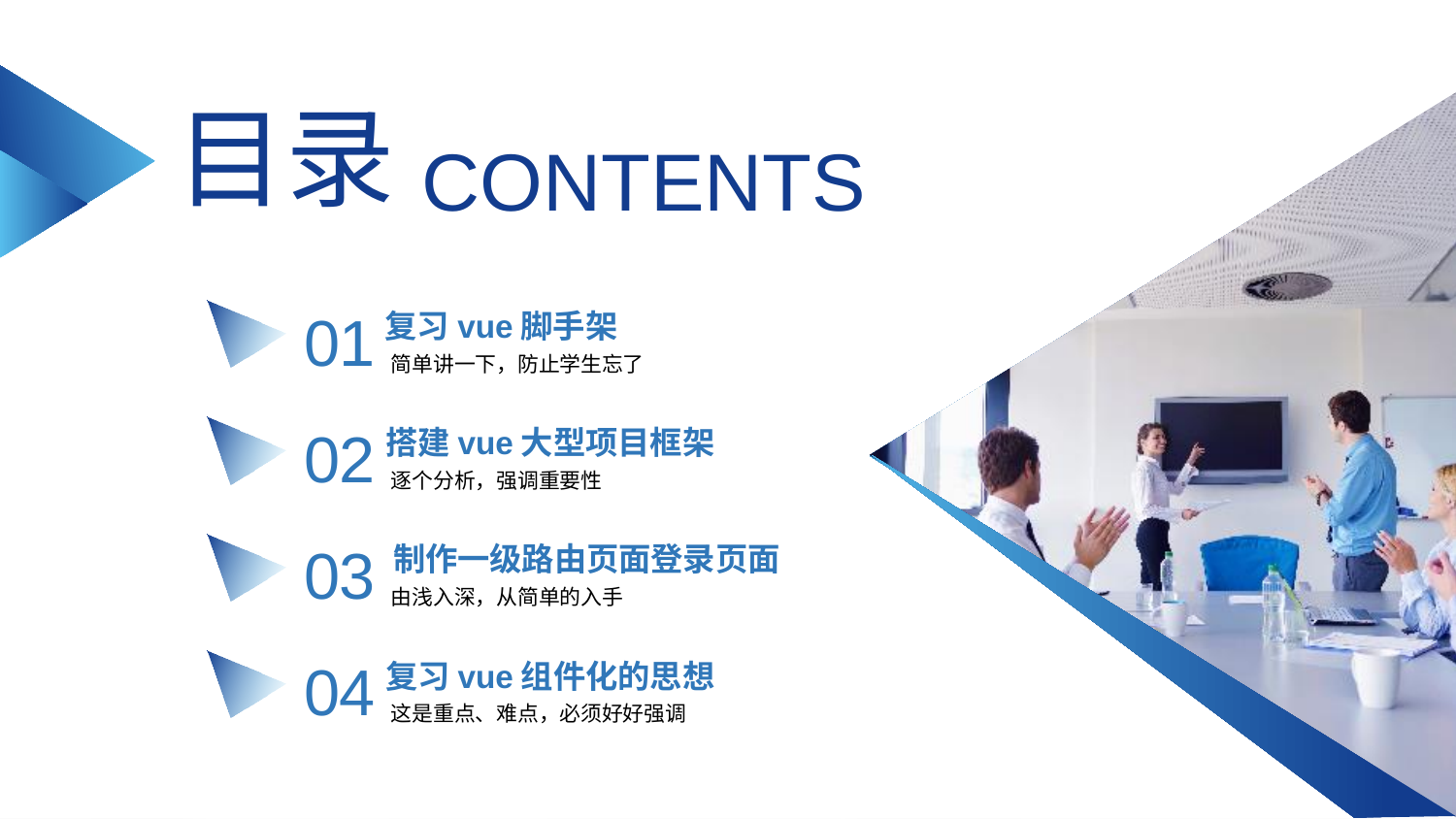

目录
CONTENTS

01
复习vue脚手架
简单讲一下，防止学生忘了

02
搭建vue大型项目框架
逐个分析，强调重要性

03
制作一级路由页面登录页面
由浅入深，从简单的入手

04
复习vue组件化的思想
这是重点、难点，必须好好强调